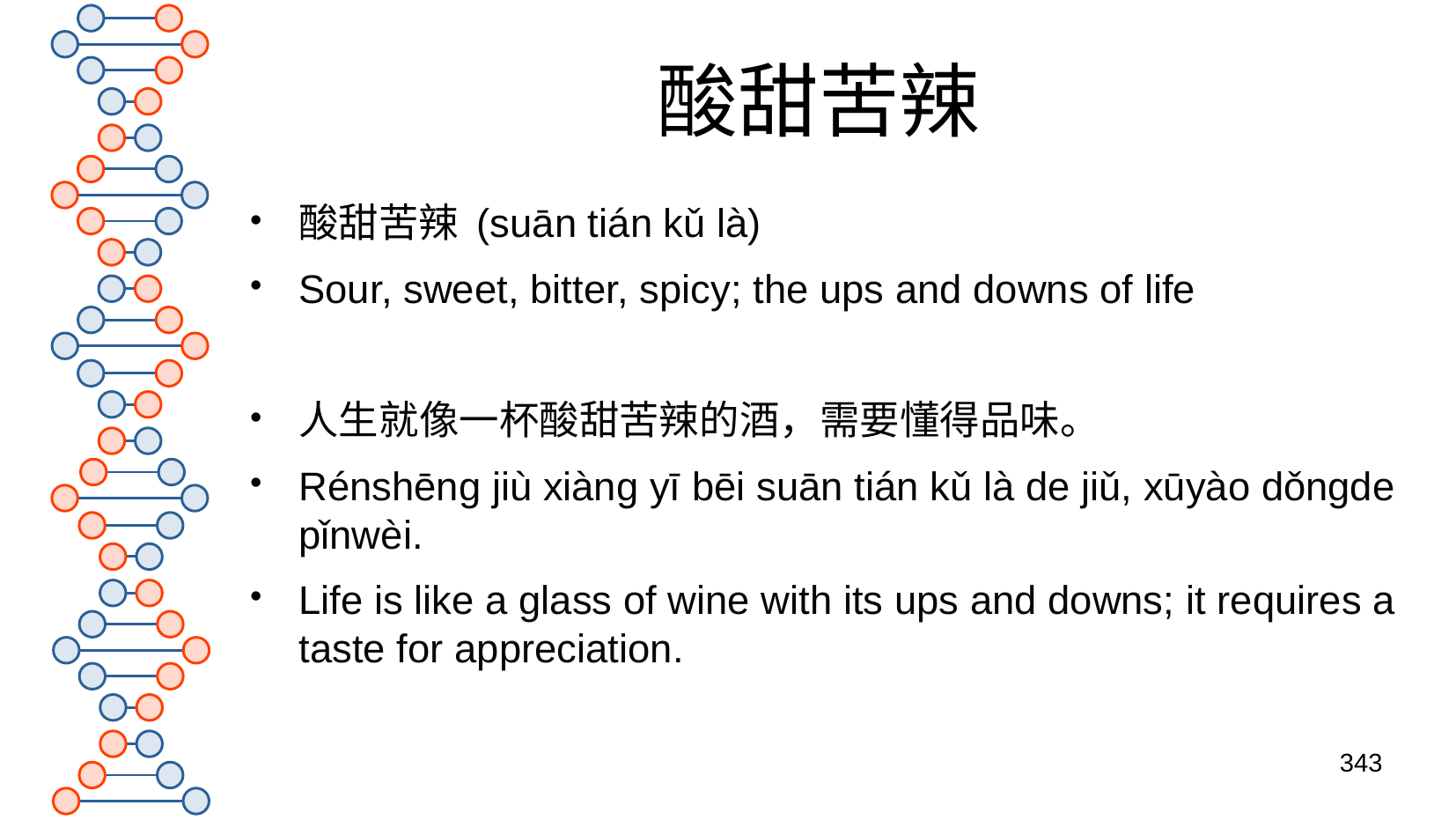

# 酸甜苦辣
酸甜苦辣 (suān tián kǔ là)
Sour, sweet, bitter, spicy; the ups and downs of life

人生就像一杯酸甜苦辣的酒，需要懂得品味。
Rénshēng jiù xiàng yī bēi suān tián kǔ là de jiǔ, xūyào dǒngde pǐnwèi.
Life is like a glass of wine with its ups and downs; it requires a taste for appreciation.

343